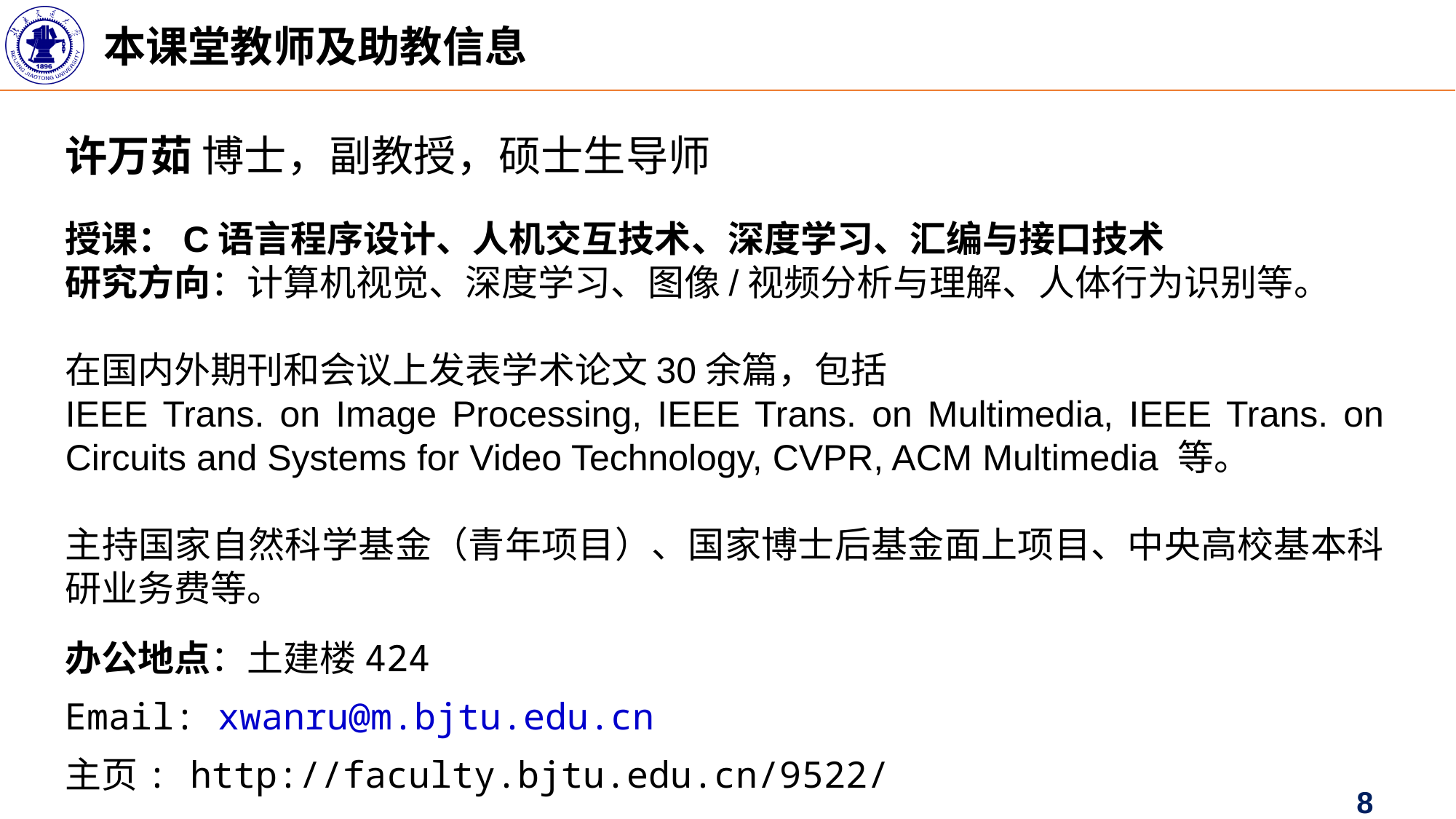

本课堂教师及助教信息
许万茹 博士，副教授，硕士生导师

授课：C语言程序设计、人机交互技术、深度学习、汇编与接口技术
研究方向：计算机视觉、深度学习、图像/视频分析与理解、人体行为识别等。

在国内外期刊和会议上发表学术论文30余篇，包括
IEEE Trans. on Image Processing, IEEE Trans. on Multimedia, IEEE Trans. on Circuits and Systems for Video Technology, CVPR, ACM Multimedia 等。

主持国家自然科学基金（青年项目）、国家博士后基金面上项目、中央高校基本科研业务费等。
办公地点：土建楼424
Email: xwanru@m.bjtu.edu.cn
主页: http://faculty.bjtu.edu.cn/9522/